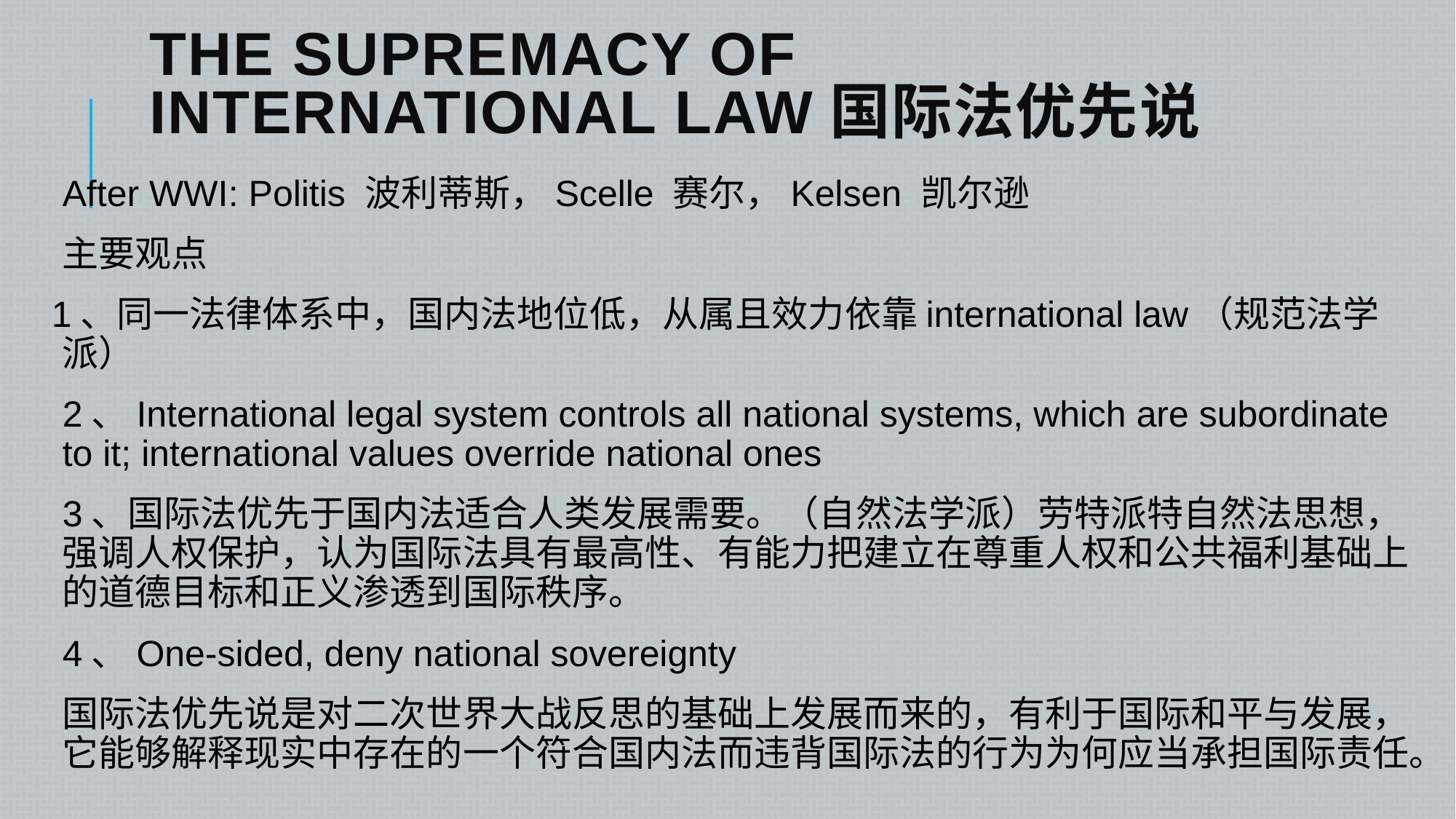

# The supremacy of international law国际法优先说
After WWI: Politis 波利蒂斯，Scelle 赛尔，Kelsen 凯尔逊
主要观点
1、同一法律体系中，国内法地位低，从属且效力依靠international law（规范法学派）
2、International legal system controls all national systems, which are subordinate to it; international values override national ones
3、国际法优先于国内法适合人类发展需要。（自然法学派）劳特派特自然法思想，强调人权保护，认为国际法具有最高性、有能力把建立在尊重人权和公共福利基础上的道德目标和正义渗透到国际秩序。
4、One-sided, deny national sovereignty
国际法优先说是对二次世界大战反思的基础上发展而来的，有利于国际和平与发展，它能够解释现实中存在的一个符合国内法而违背国际法的行为为何应当承担国际责任。